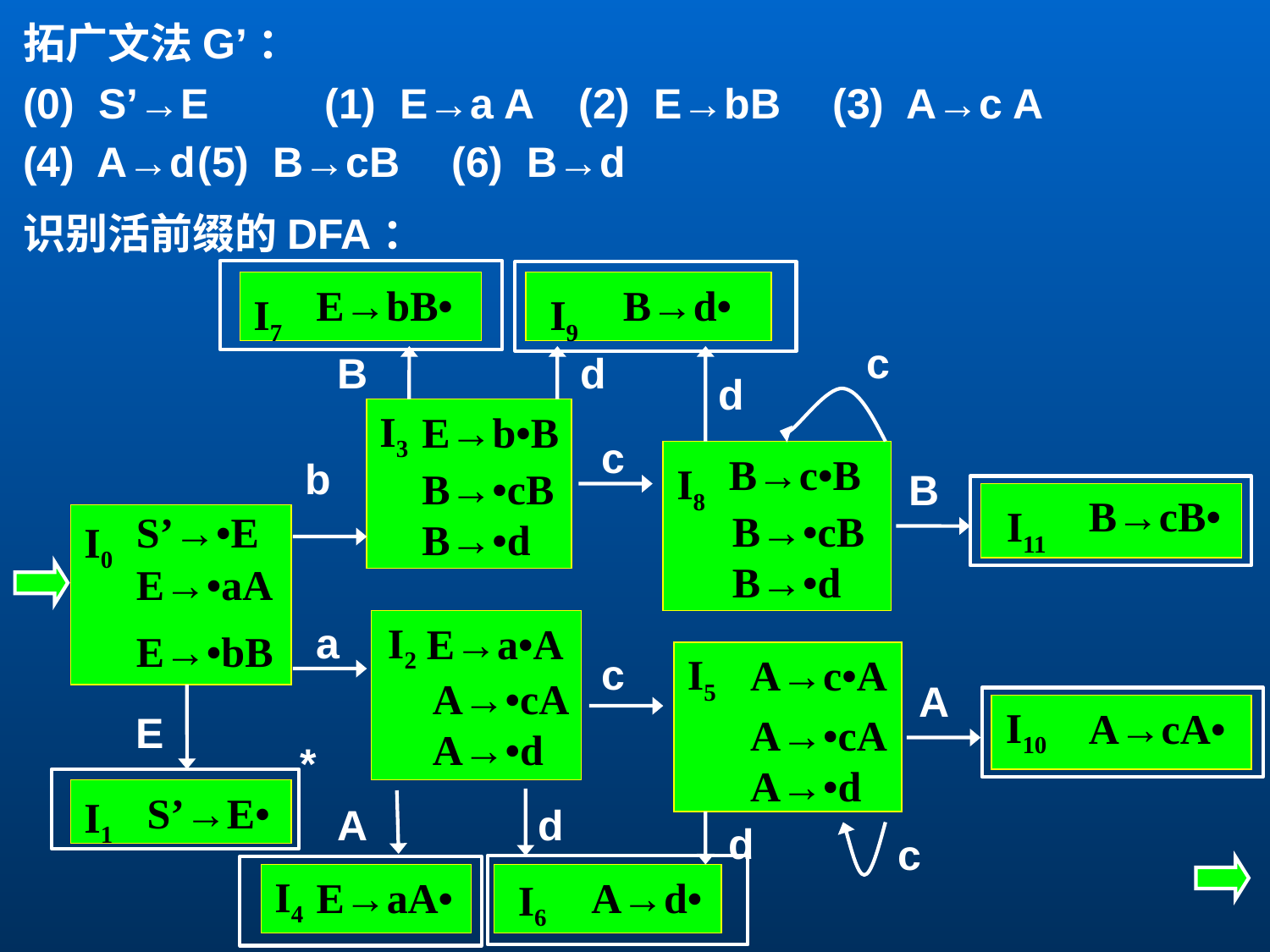

拓广文法G’：
(0)  S’→E	(1)  E→a A 	(2)  E→bB	(3)  A→c A
(4)  A→d	(5)  B→cB	(6)  B→d
识别活前缀的DFA：

      E→bB•
        B→d•
I7
I9
c

B

d

d
    E→b•B

I3
c

     B→c•B

b

I8
B→•cBB→•d
B

         B→cB•
I11
B→•cBB→•d
     S’→•E
I0
E→•aA
E→•bB

    E→a•A

I2
a

      A→c•A

I5
c

A→•cAA→•d
A

E

        A→cA•
I10
A→•cAA→•d
*

      S’→E•
I1

d

A

d

c

    E→aA•
I4
        A→d•
I6